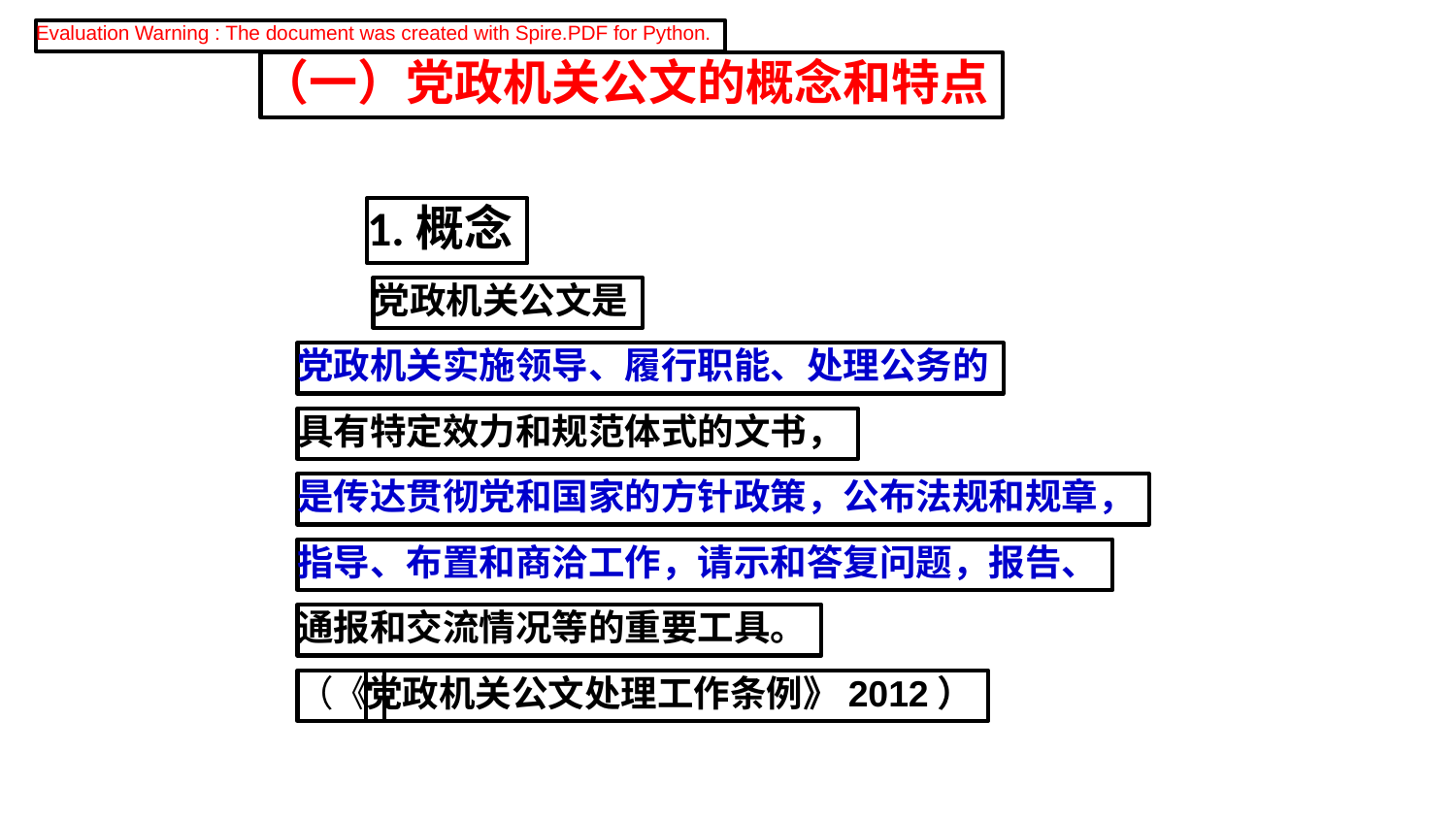

Evaluation Warning : The document was created with Spire.PDF for Python.
（一）党政机关公文的概念和特点
1.概念
党政机关公文是
党政机关实施领导、履行职能、处理公务的
具有特定效力和规范体式的文书，
是传达贯彻党和国家的方针政策，公布法规和规章，
指导、布置和商洽工作，请示和答复问题，报告、
通报和交流情况等的重要工具。
（《
党政机关公文处理工作条例》2012）